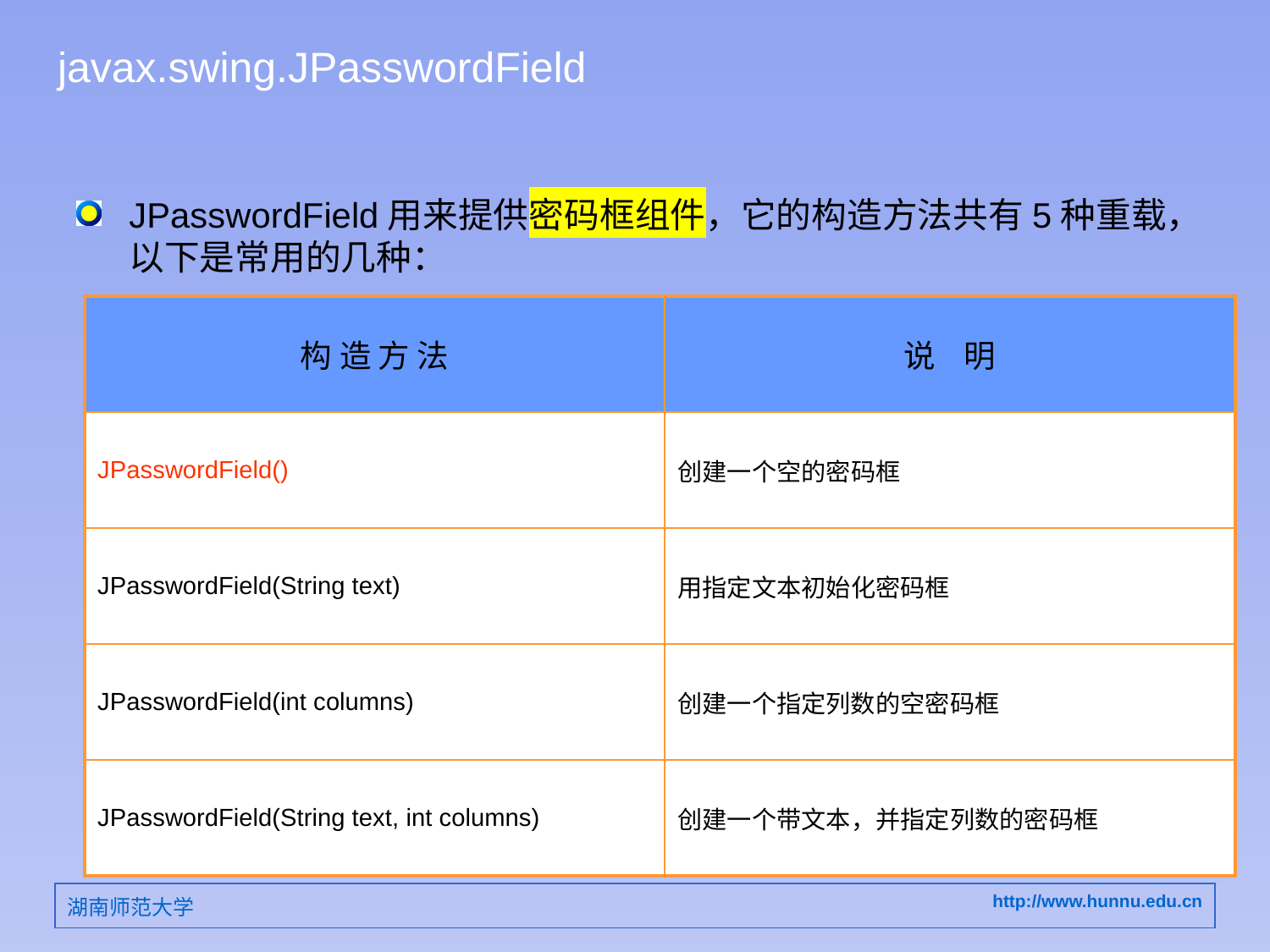

# javax.swing.JPasswordField
JPasswordField用来提供密码框组件，它的构造方法共有5种重载，以下是常用的几种：
| 构 造 方 法 | 说 明 |
| --- | --- |
| JPasswordField() | 创建一个空的密码框 |
| JPasswordField(String text) | 用指定文本初始化密码框 |
| JPasswordField(int columns) | 创建一个指定列数的空密码框 |
| JPasswordField(String text, int columns) | 创建一个带文本，并指定列数的密码框 |